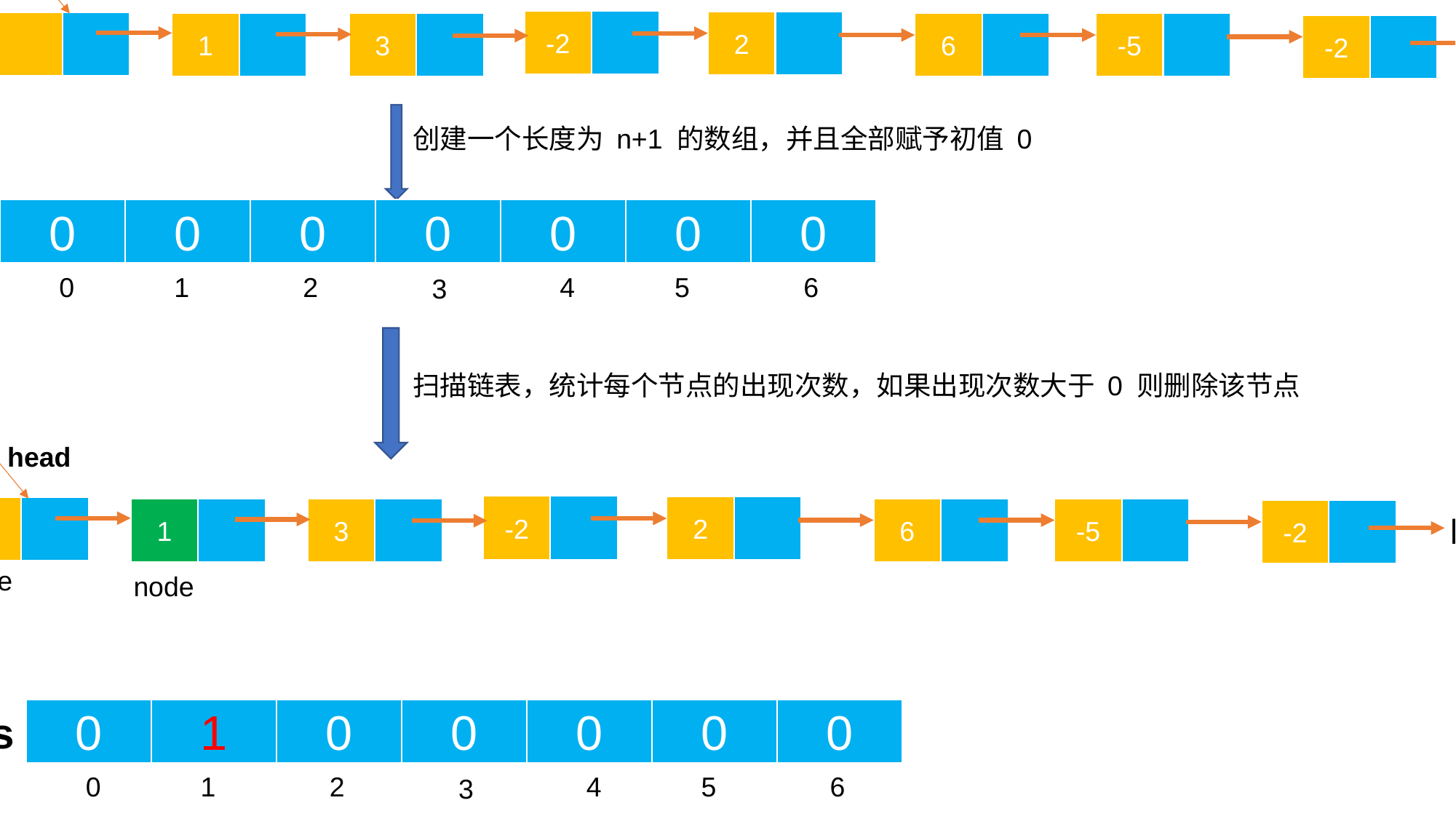

head
n=6
-2

2

1

3

6

-5

-2

NULL

创建一个长度为 n+1 的数组，并且全部赋予初值 0
0
0
0
0
0
0
0
nums
0
1
2
4
5
6
3

扫描链表，统计每个节点的出现次数，如果出现次数大于 0 则删除该节点
head
n=6
-2

2

1

3

6

-5

-2

NULL
pre
node
0
1
0
0
0
0
0
nums
0
1
2
4
5
6
3
nums[|node->data|]=nums[1]=0，所以 pre 和 node 继续下一个节点，并且 nums[1]++

继续判断下一个节点
head
n=6
-2

2

1

3

6

-5

-2

NULL
pre
node
0
1
0
0
0
0
0
nums
0
1
2
4
5
6
3

nums[|node->data|]=nums[3]=0，所以 pre 和 node 继续下一个节点，并且 nums[3]++
head
n=6
-2

2

1

3

6

-5

-2

NULL
pre
node
0
1
0
1
0
0
0
nums
0
1
2
4
5
6
3

nums[|node->data|]=nums[|-2|]=nums[2]=0，所以 pre 和 node 继续下一个节点，并且 nums[2]++
head
n=6
-2

2

1

3

6

-5

-2

NULL
pre
node
0
1
1
1
0
0
0
nums
0
1
2
4
5
6
3

nums[|node->data|]=nums[2]=1，所以删除 node 节点，并且 node 继续下一个节点
head
n=6
-2

2

1

3

6

-5

-2

NULL
pre
node
0
1
1
1
0
0
0
nums
0
1
2
4
5
6
3

nums[|node->data|]=nums[6]=0，所以 pre 和 node 继续下一个节点，并且 nums[6]++
head
n=6
-2

2

1

3

6

-5

-2

NULL
node
pre
0
1
1
1
0
0
1
nums
0
1
2
4
5
6
3

nums[|node->data|]=nums[|-5|]=nums[5]=0，所以 pre 和 node 继续下一个节点，并且 nums[5]++
head
n=6
-2

2

1

3

6

-5

-2

NULL
node
pre
0
1
1
1
0
1
1
nums
0
1
2
4
5
6
3

nums[|node->data|]=nums[|-2|]=nums[2]=1，所以删除 node 节点，并且 node 继续下一个节点
head
n=6
-2

2

1

3

6

-5

-2

NULL
node
pre
0
1
1
1
0
1
1
nums
0
1
2
4
5
6
3

node 为 null，链表扫描完成，结束循环。所以最后链表如下
head
6

-5

NULL
-2

1

3